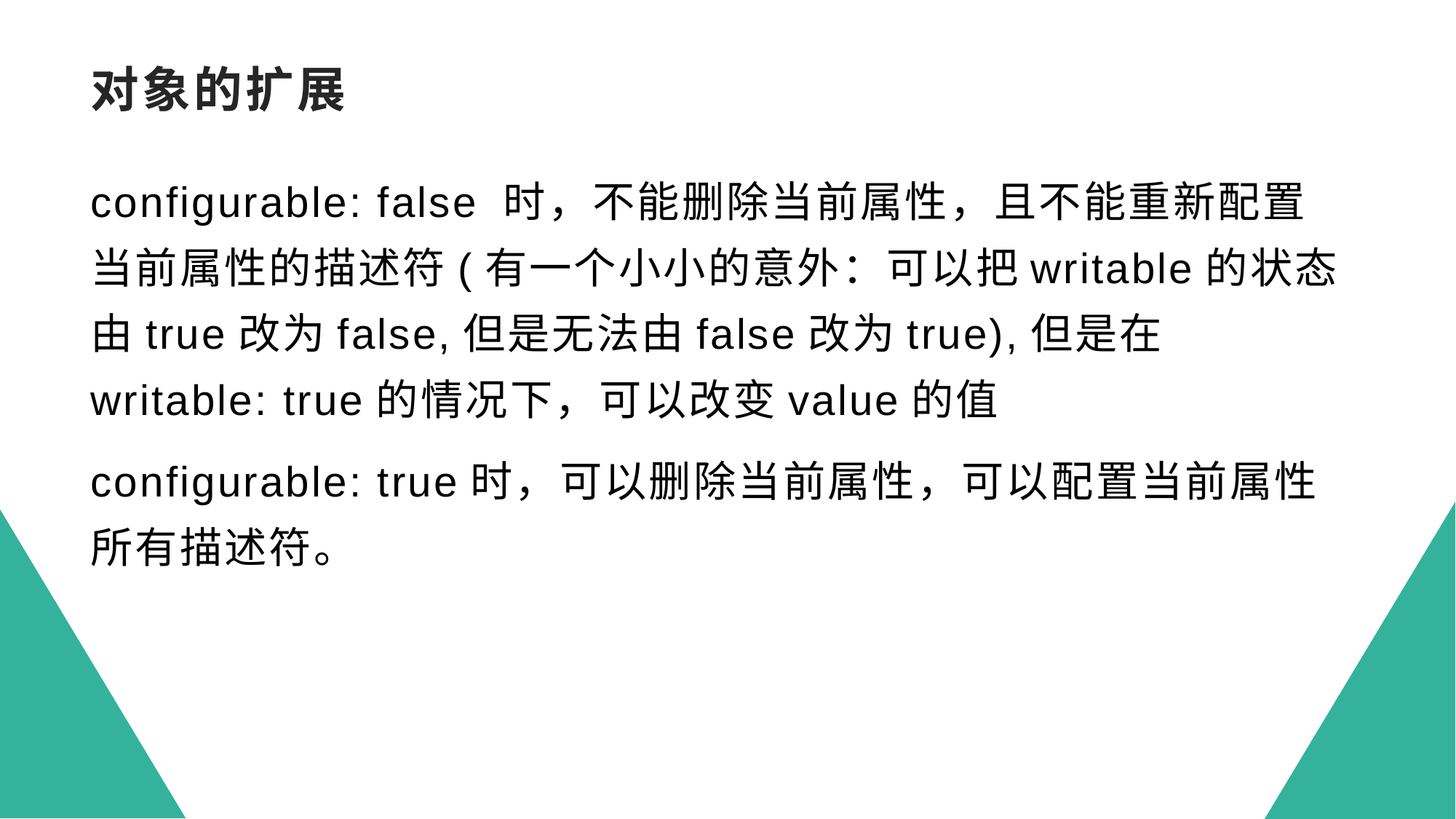

# 对象的扩展
configurable: false 时，不能删除当前属性，且不能重新配置当前属性的描述符(有一个小小的意外：可以把writable的状态由true改为false,但是无法由false改为true),但是在writable: true的情况下，可以改变value的值
configurable: true时，可以删除当前属性，可以配置当前属性所有描述符。